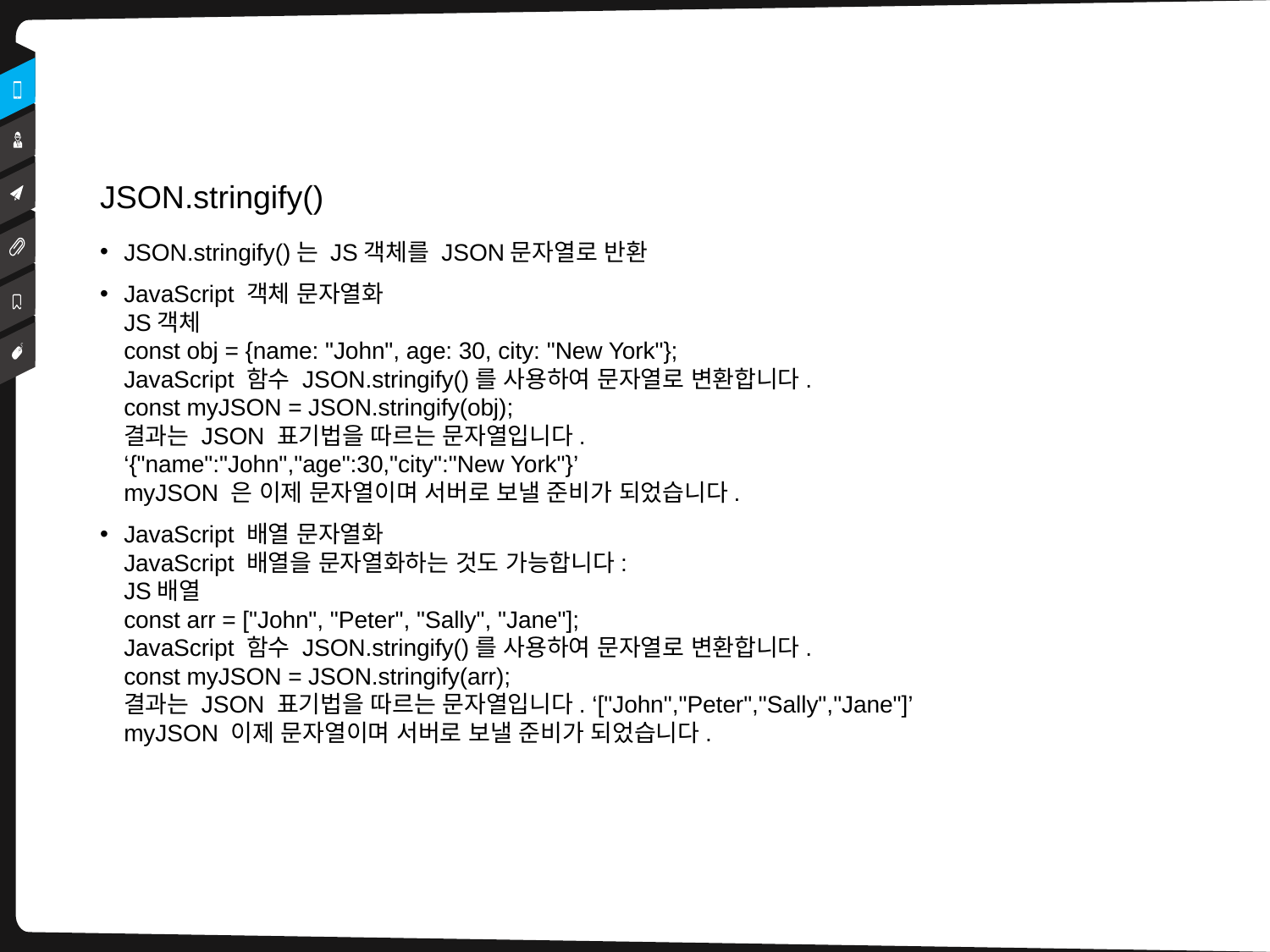

# JSON.stringify()
JSON.stringify()는 JS객체를 JSON문자열로 반환
JavaScript 객체 문자열화
JS객체
const obj = {name: "John", age: 30, city: "New York"};
JavaScript 함수 JSON.stringify()를 사용하여 문자열로 변환합니다.
const myJSON = JSON.stringify(obj);
결과는 JSON 표기법을 따르는 문자열입니다.
‘{"name":"John","age":30,"city":"New York"}’
myJSON 은 이제 문자열이며 서버로 보낼 준비가 되었습니다.
JavaScript 배열 문자열화
JavaScript 배열을 문자열화하는 것도 가능합니다:
JS배열
const arr = ["John", "Peter", "Sally", "Jane"];
JavaScript 함수 JSON.stringify()를 사용하여 문자열로 변환합니다.
const myJSON = JSON.stringify(arr);
결과는 JSON 표기법을 따르는 문자열입니다. ‘["John","Peter","Sally","Jane"]’
myJSON 이제 문자열이며 서버로 보낼 준비가 되었습니다.